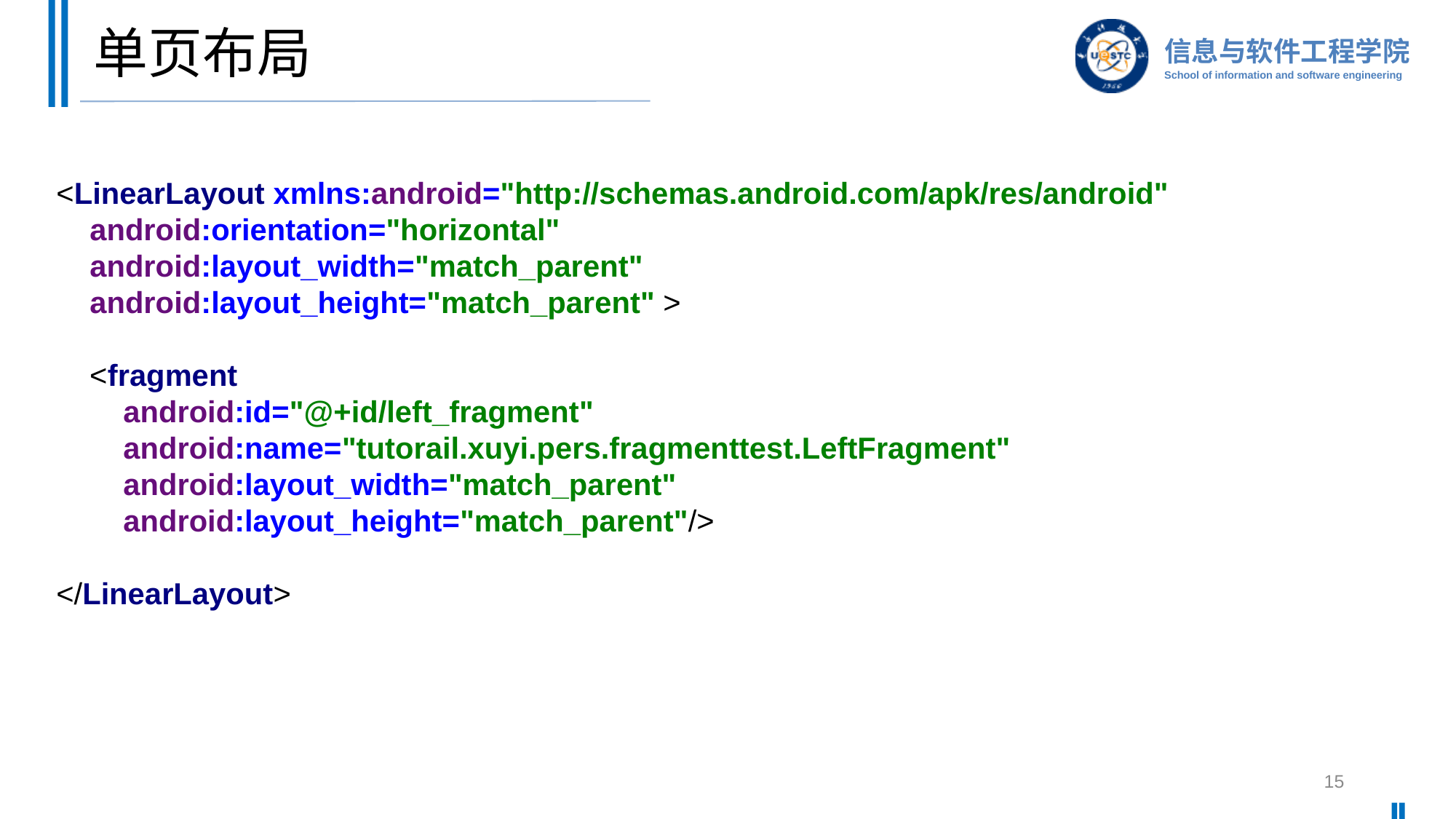

# 单页布局
<LinearLayout xmlns:android="http://schemas.android.com/apk/res/android"
    android:orientation="horizontal"
    android:layout_width="match_parent"
    android:layout_height="match_parent" >
    <fragment
        android:id="@+id/left_fragment"
        android:name="tutorail.xuyi.pers.fragmenttest.LeftFragment"
        android:layout_width="match_parent"
        android:layout_height="match_parent"/>
</LinearLayout>
15